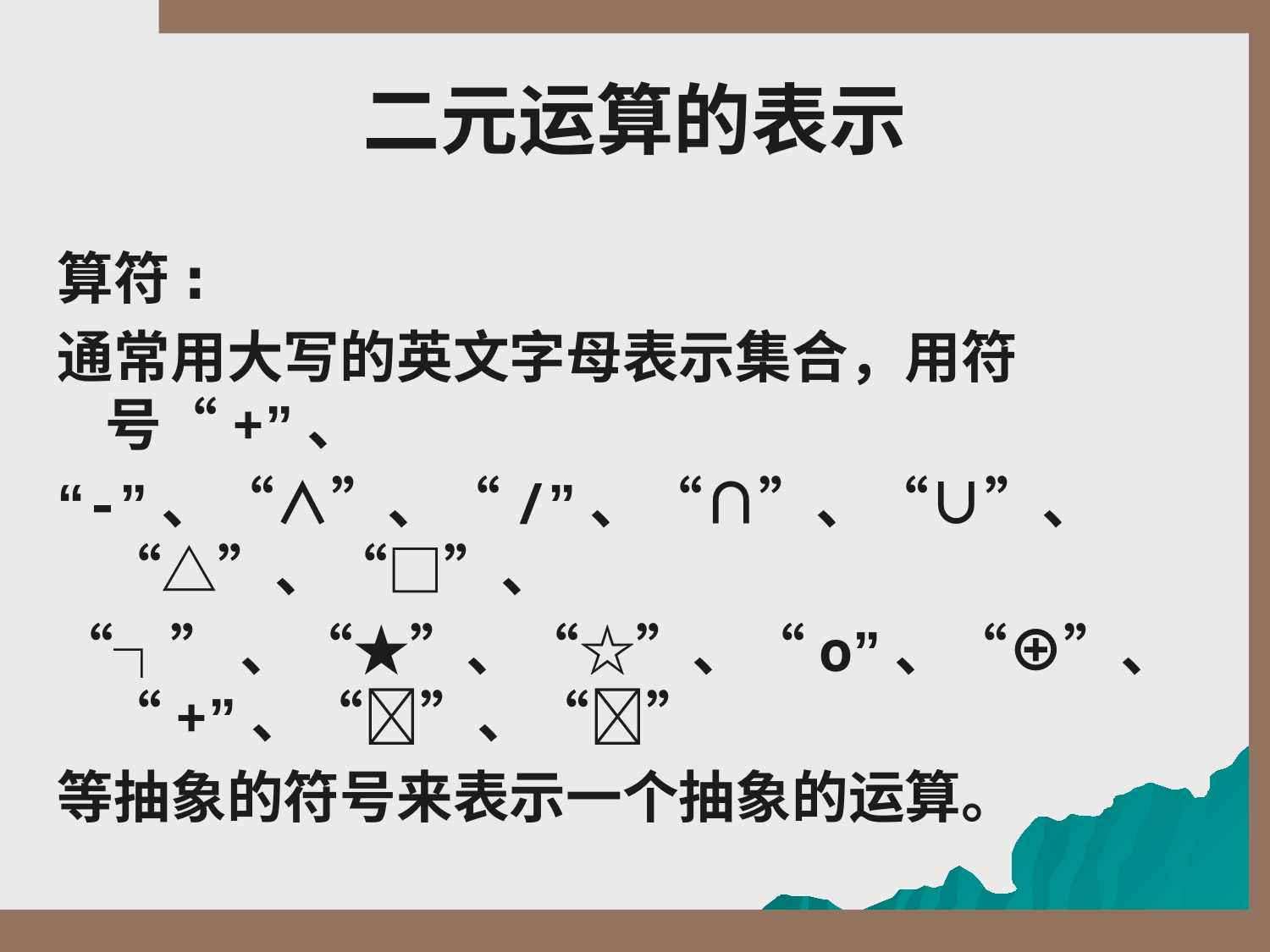

# 二元运算的表示
算符:
通常用大写的英文字母表示集合，用符号“+”、
“-”、“∧”、“/”、“∩”、“∪”、“△”、“□”、
“┐”、“★”、“☆”、“о”、“⊕”、“+”、“×”、“÷”
等抽象的符号来表示一个抽象的运算。
6